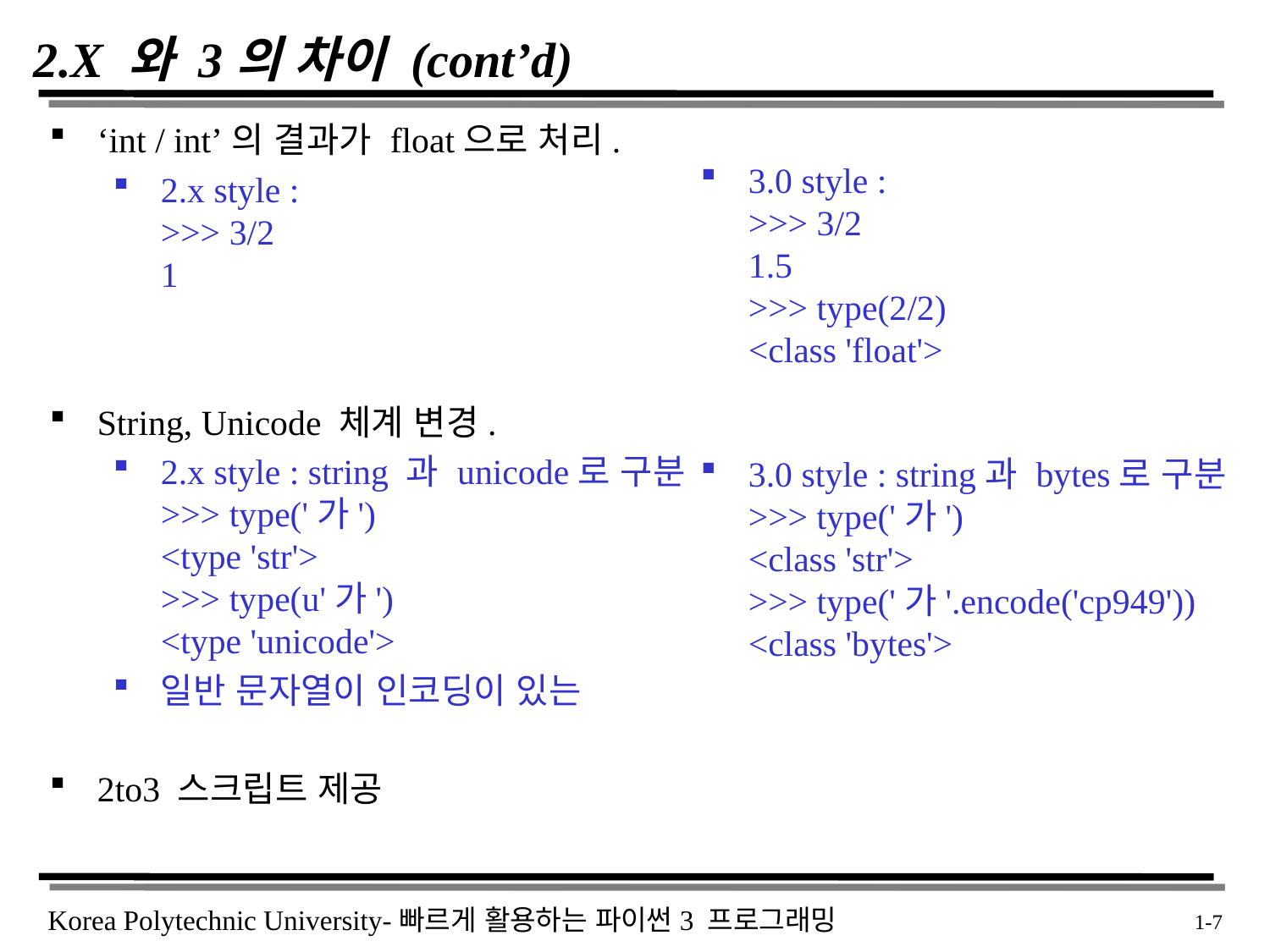

# 2.X 와 3의 차이 (cont’d)
‘int / int’의 결과가 float으로 처리.
2.x style :
>>> 3/2
1

String, Unicode 체계 변경.
2.x style : string 과 unicode로 구분
>>> type('가')
<type 'str'>
>>> type(u'가')
<type 'unicode'>
일반 문자열이 인코딩이 있는

2to3 스크립트 제공

3.0 style :
>>> 3/2
1.5
>>> type(2/2)
<class 'float'>
3.0 style : string과 bytes로 구분
>>> type('가')
<class 'str'>
>>> type('가'.encode('cp949'))
<class 'bytes'>
 1-7